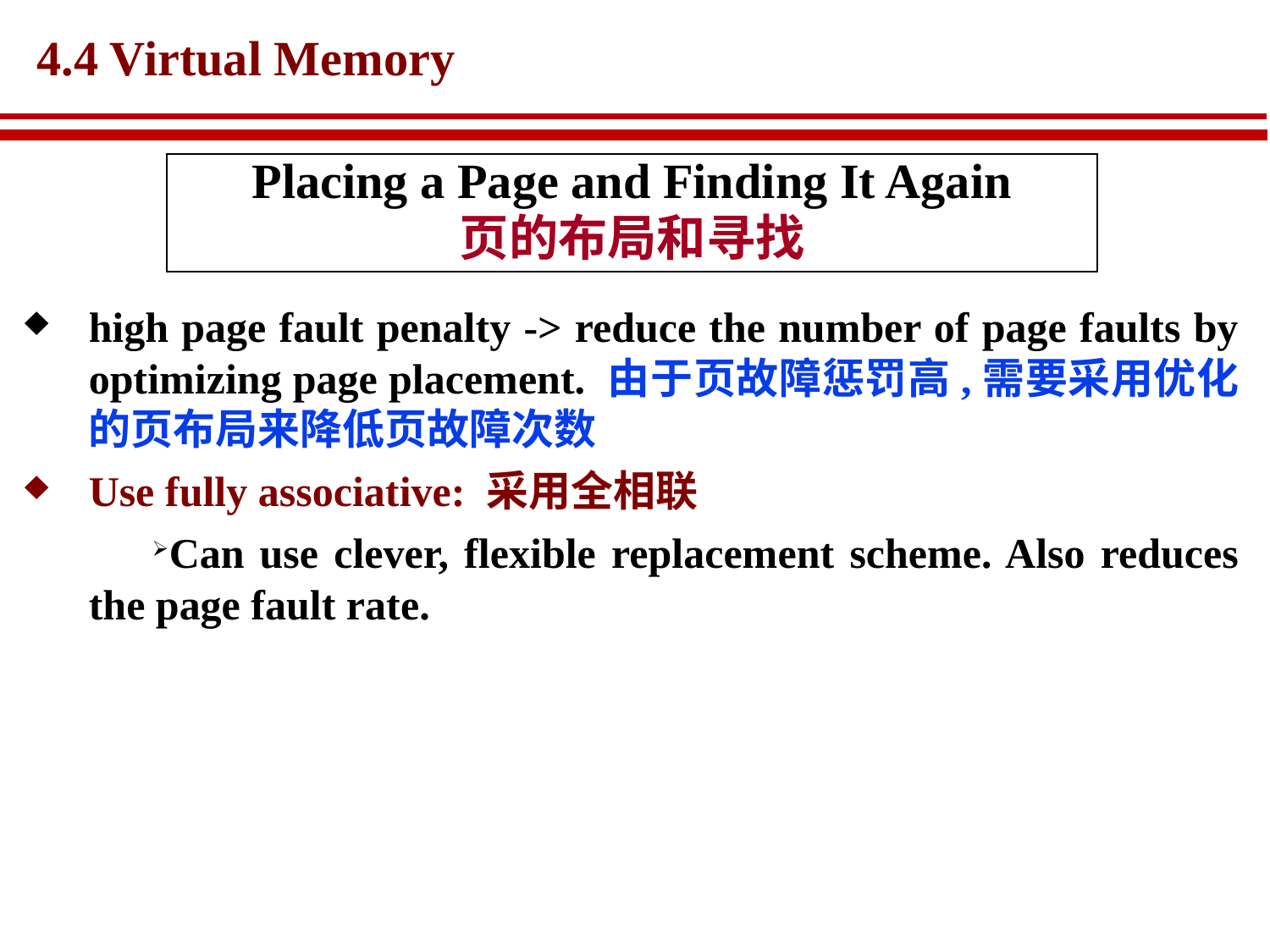

# 4.4 Virtual Memory
Placing a Page and Finding It Again
页的布局和寻找
high page fault penalty -> reduce the number of page faults by optimizing page placement. 由于页故障惩罚高,需要采用优化的页布局来降低页故障次数
Use fully associative: 采用全相联
Can use clever, flexible replacement scheme. Also reduces the page fault rate.